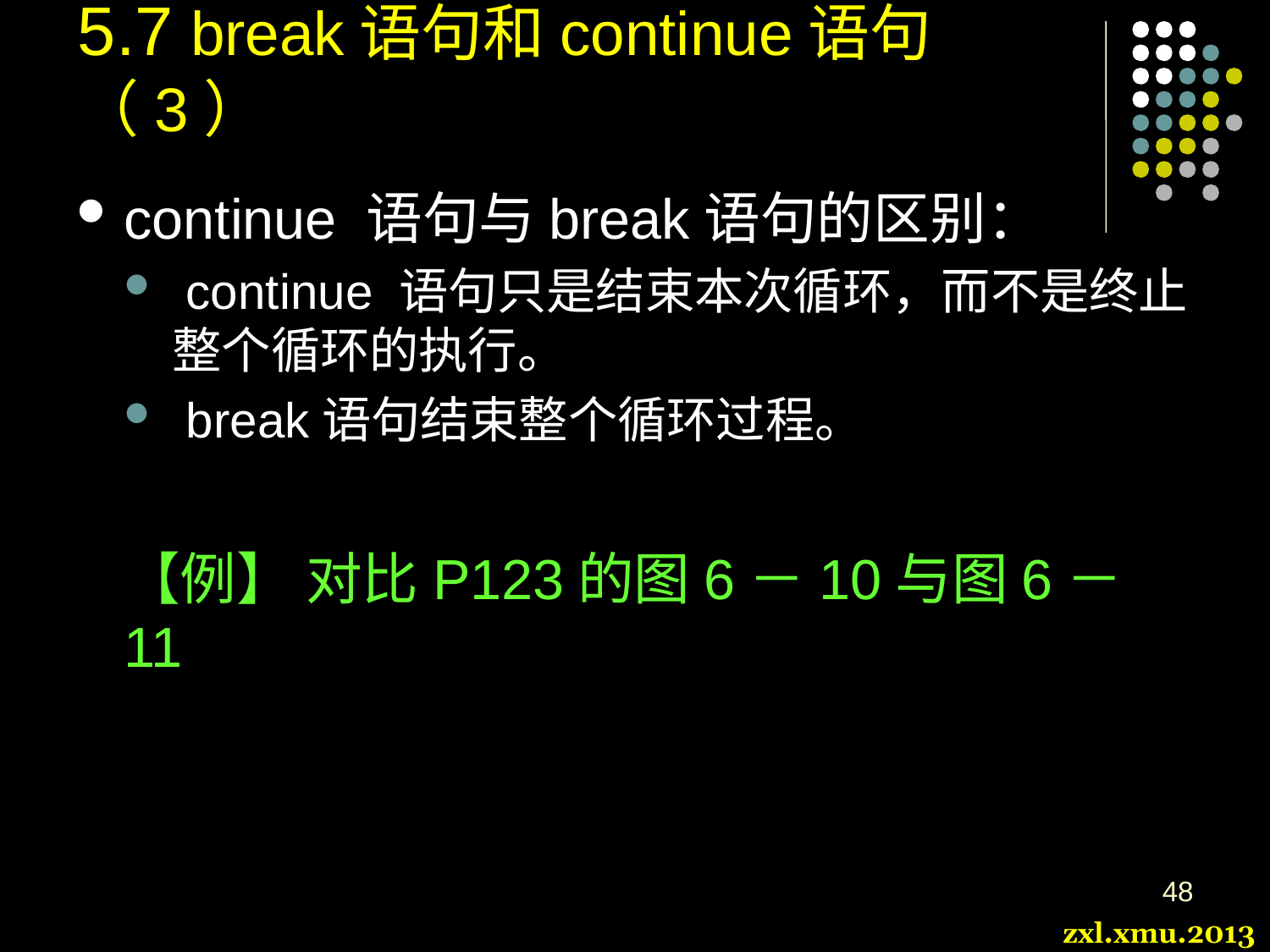

# 5.7 break语句和continue语句（3）
continue 语句与break语句的区别：
 continue 语句只是结束本次循环，而不是终止整个循环的执行。
 break语句结束整个循环过程。

	【例】 对比P123的图6－10与图6－11
48